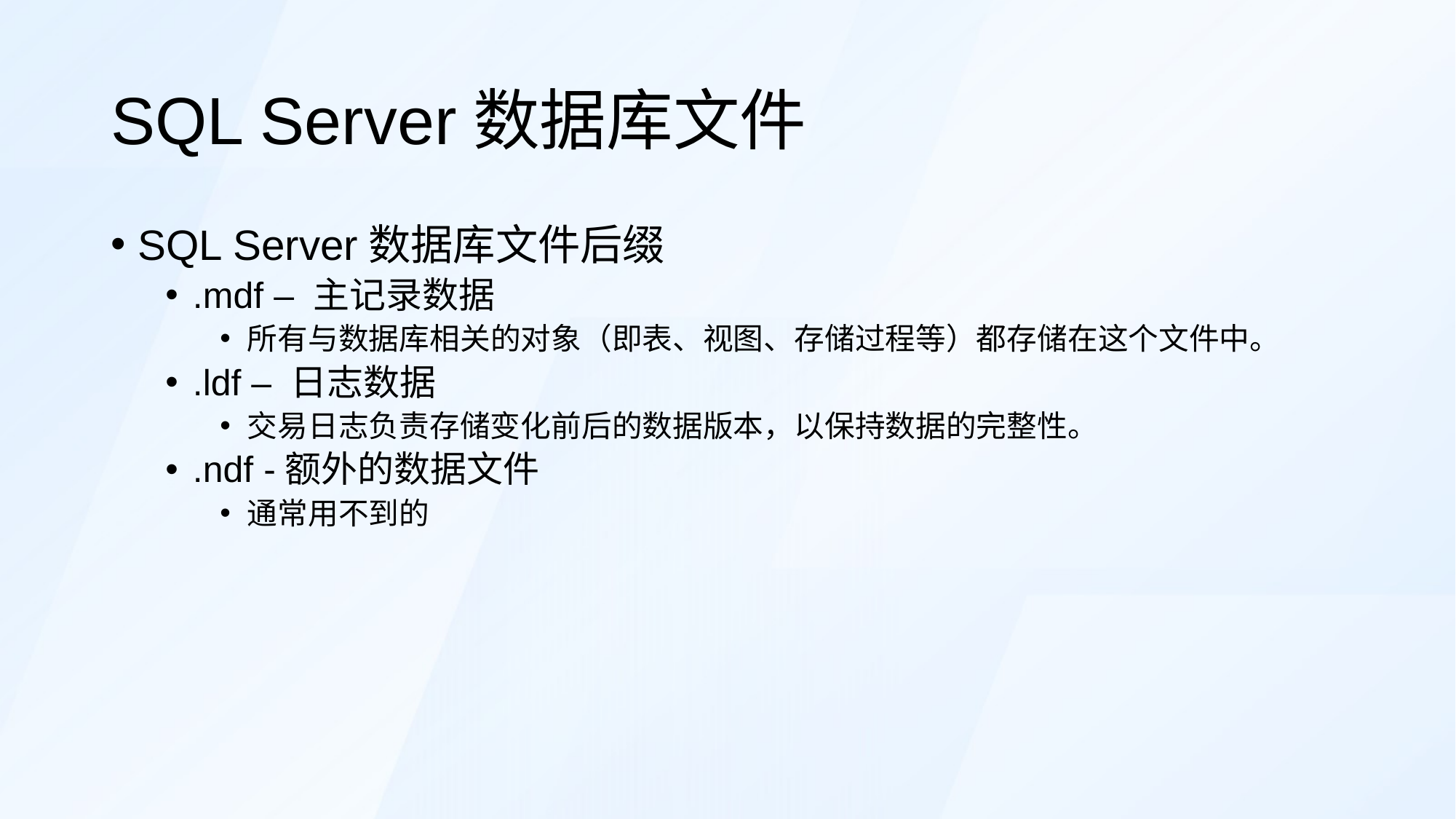

# SQL Server数据库文件
SQL Server数据库文件后缀
.mdf – 主记录数据
所有与数据库相关的对象（即表、视图、存储过程等）都存储在这个文件中。
.ldf – 日志数据
交易日志负责存储变化前后的数据版本，以保持数据的完整性。
.ndf -额外的数据文件
通常用不到的